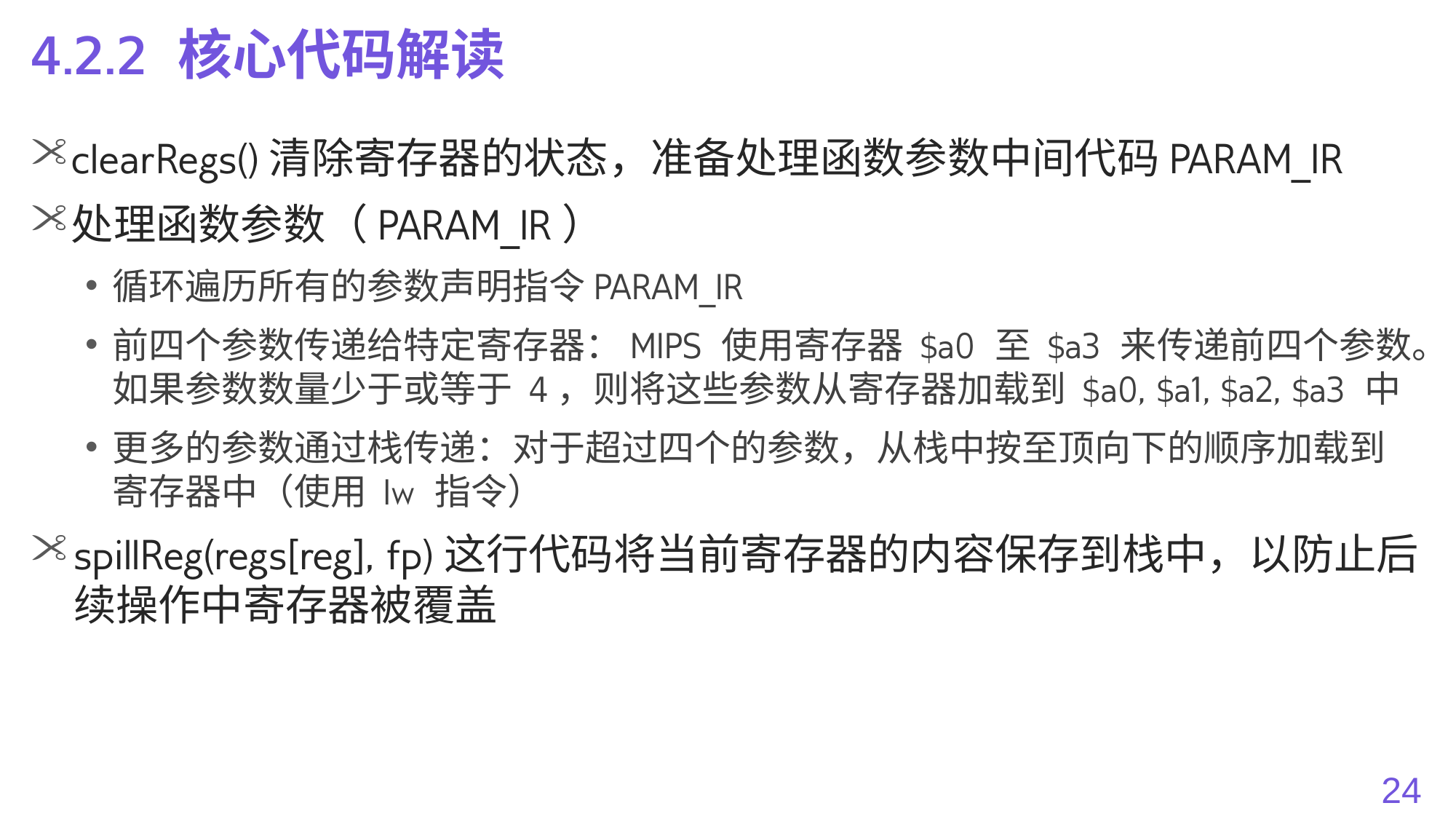

# 4.2.2 核心代码解读
clearRegs()清除寄存器的状态，准备处理函数参数中间代码PARAM_IR
处理函数参数（PARAM_IR）
循环遍历所有的参数声明指令PARAM_IR
前四个参数传递给特定寄存器：MIPS 使用寄存器 $a0 至 $a3 来传递前四个参数。如果参数数量少于或等于 4，则将这些参数从寄存器加载到 $a0, $a1, $a2, $a3 中
更多的参数通过栈传递：对于超过四个的参数，从栈中按至顶向下的顺序加载到寄存器中（使用 lw 指令）
spillReg(regs[reg], fp)这行代码将当前寄存器的内容保存到栈中，以防止后续操作中寄存器被覆盖
24